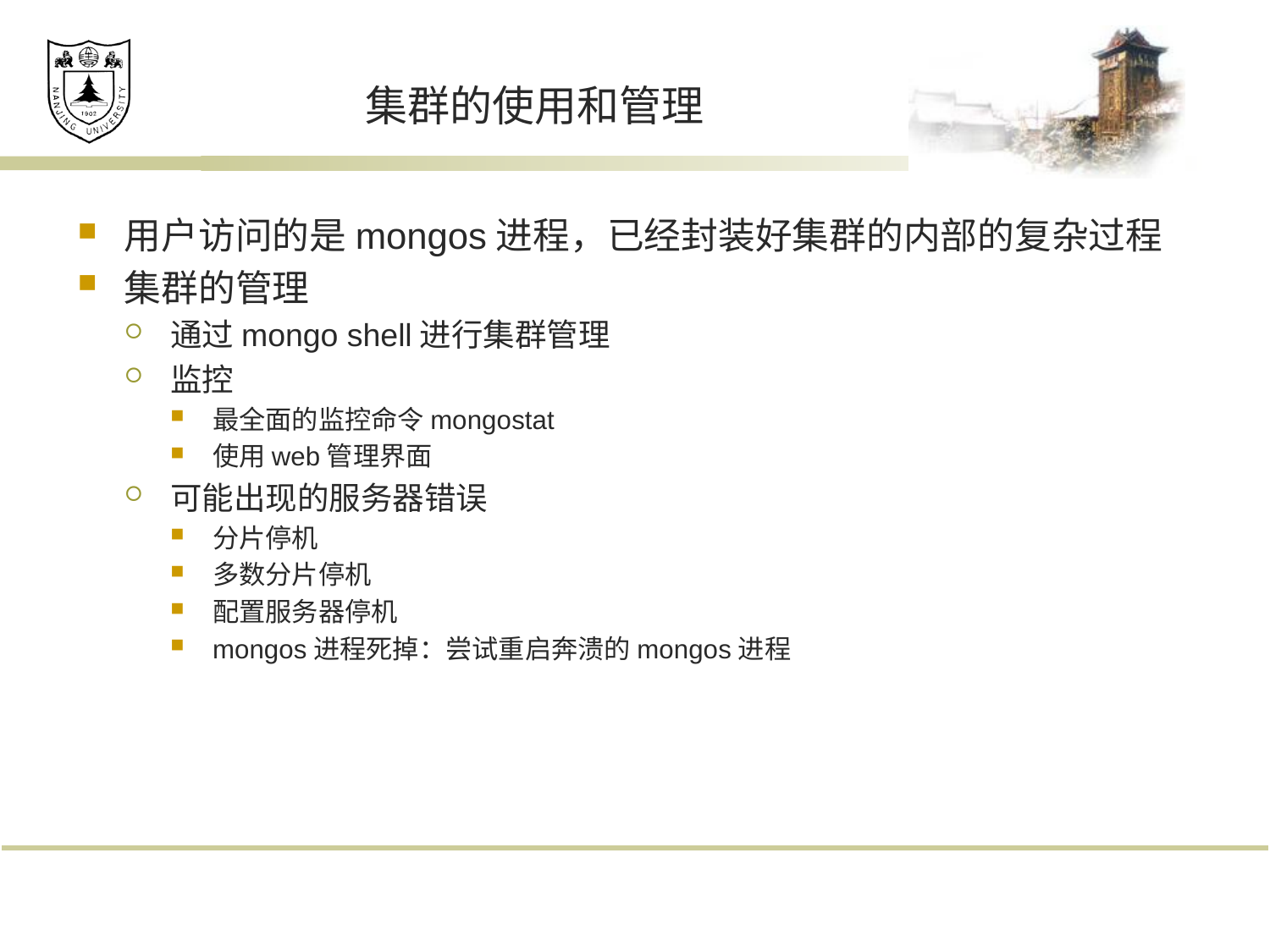

# 集群的使用和管理
用户访问的是mongos进程，已经封装好集群的内部的复杂过程
集群的管理
通过mongo shell进行集群管理
监控
最全面的监控命令mongostat
使用web管理界面
可能出现的服务器错误
分片停机
多数分片停机
配置服务器停机
mongos进程死掉：尝试重启奔溃的mongos进程